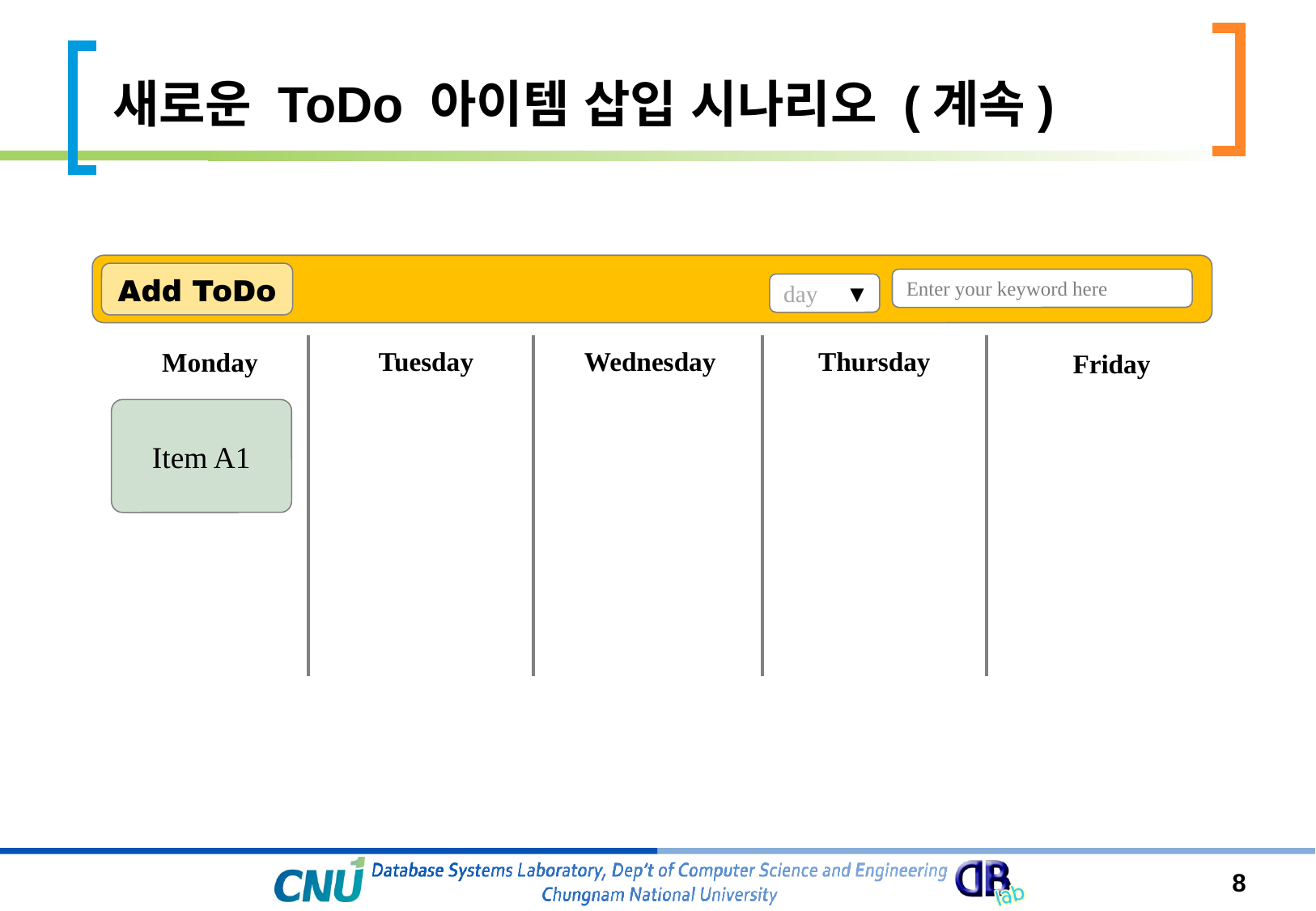

새로운 ToDo 아이템 삽입 시나리오 (계속)

Add ToDo
Enter your keyword here
▼
day
Tuesday
Wednesday
Thursday
Monday
Friday
Item A1
8